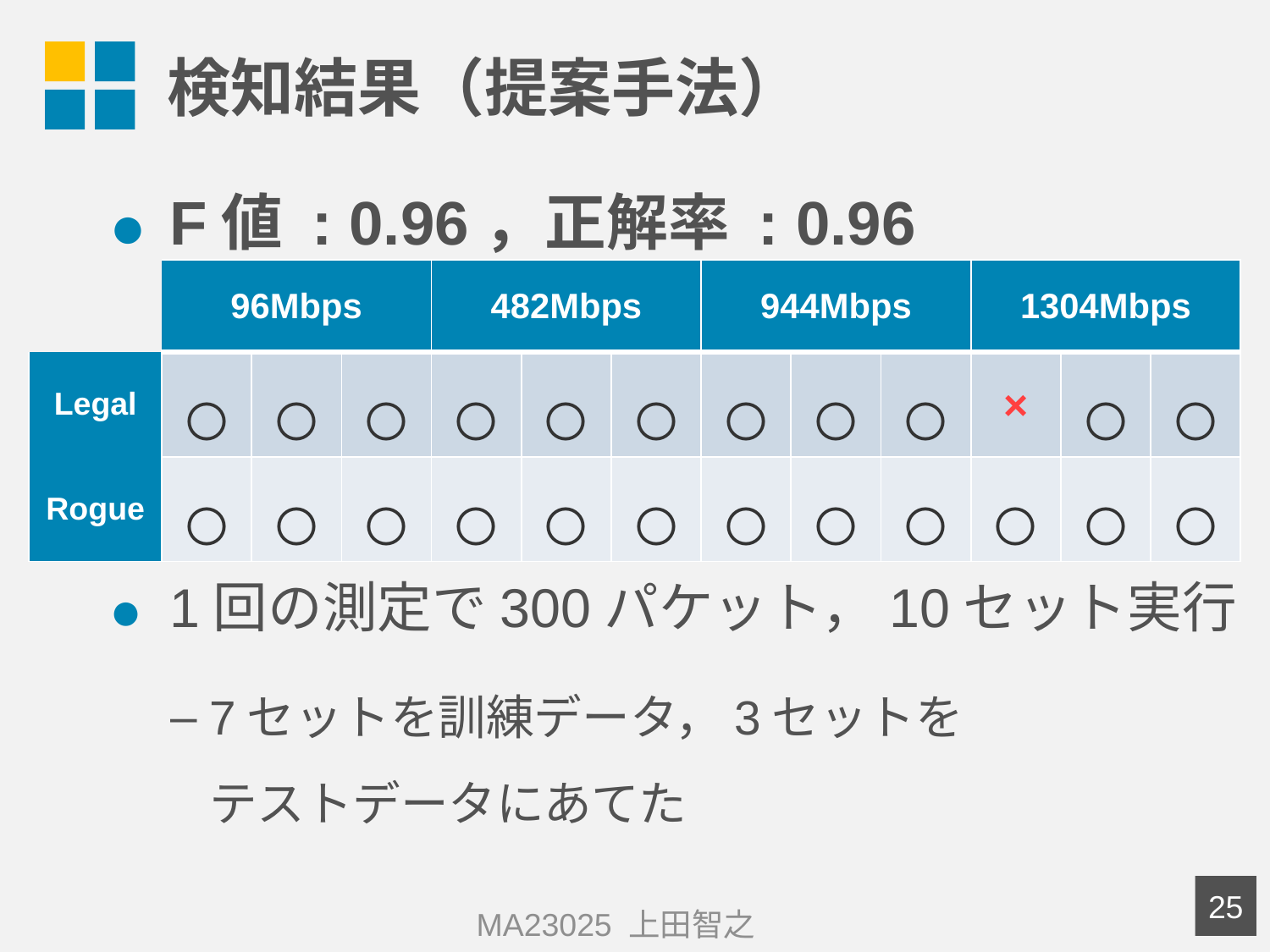

# 検知結果（提案手法）
F値 : 0.96，正解率 : 0.96

1回の測定で300パケット，10セット実行
7セットを訓練データ，3セットを
テストデータにあてた
|  | 96Mbps |  |  | 482Mbps |  |  | 944Mbps |  |  | 1304Mbps |  |  |
| --- | --- | --- | --- | --- | --- | --- | --- | --- | --- | --- | --- | --- |
| Legal | 〇 | 〇 | 〇 | 〇 | 〇 | 〇 | 〇 | 〇 | 〇 | × | 〇 | 〇 |
| Rogue | 〇 | 〇 | 〇 | 〇 | 〇 | 〇 | 〇 | 〇 | 〇 | 〇 | 〇 | 〇 |
25
MA23025 上田智之